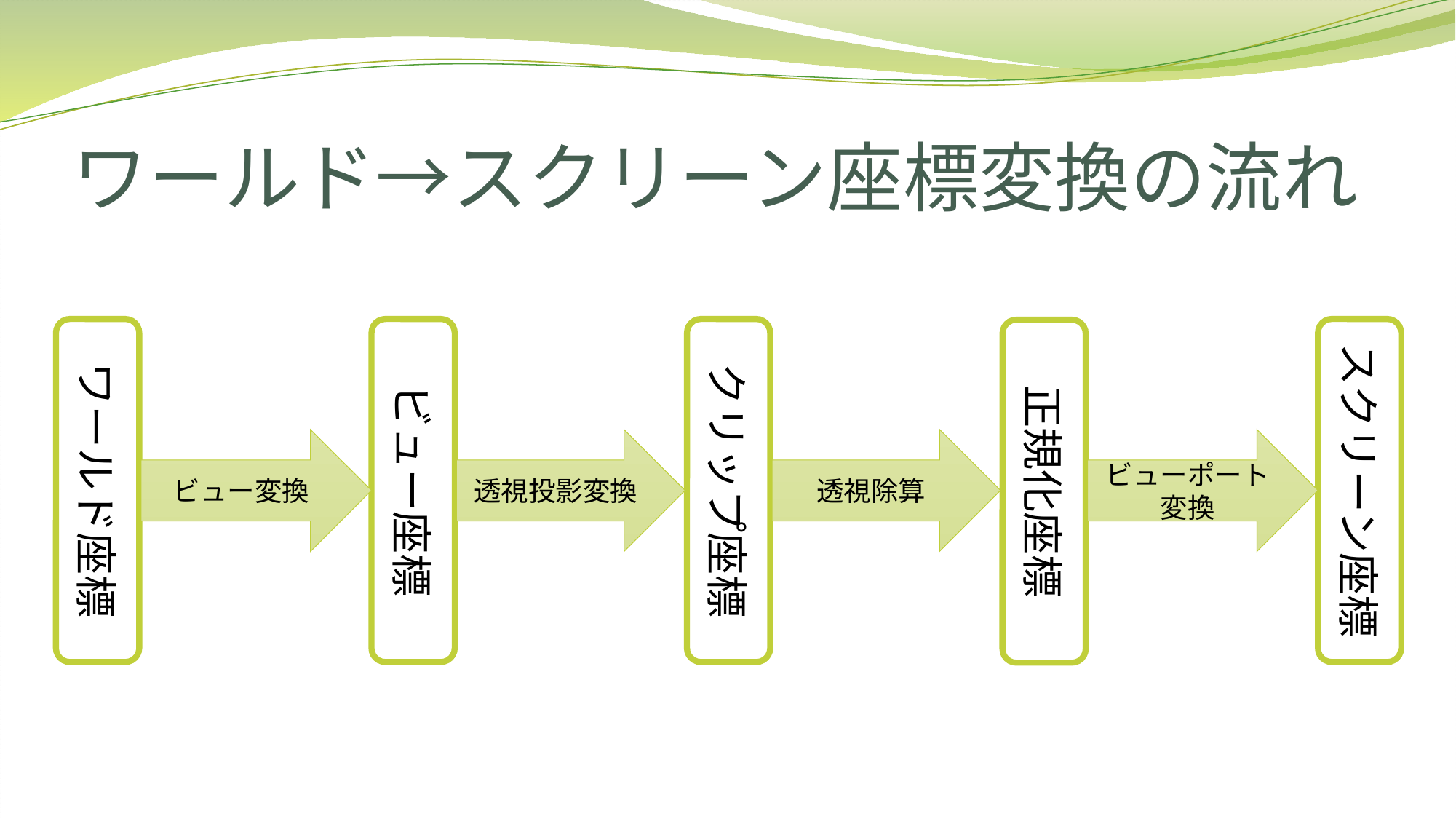

# ワールド→スクリーン座標変換の流れ
ワールド座標
ビュー座標
スクリーン座標
クリップ座標
正規化座標
ビュー変換
透視投影変換
透視除算
ビューポート変換